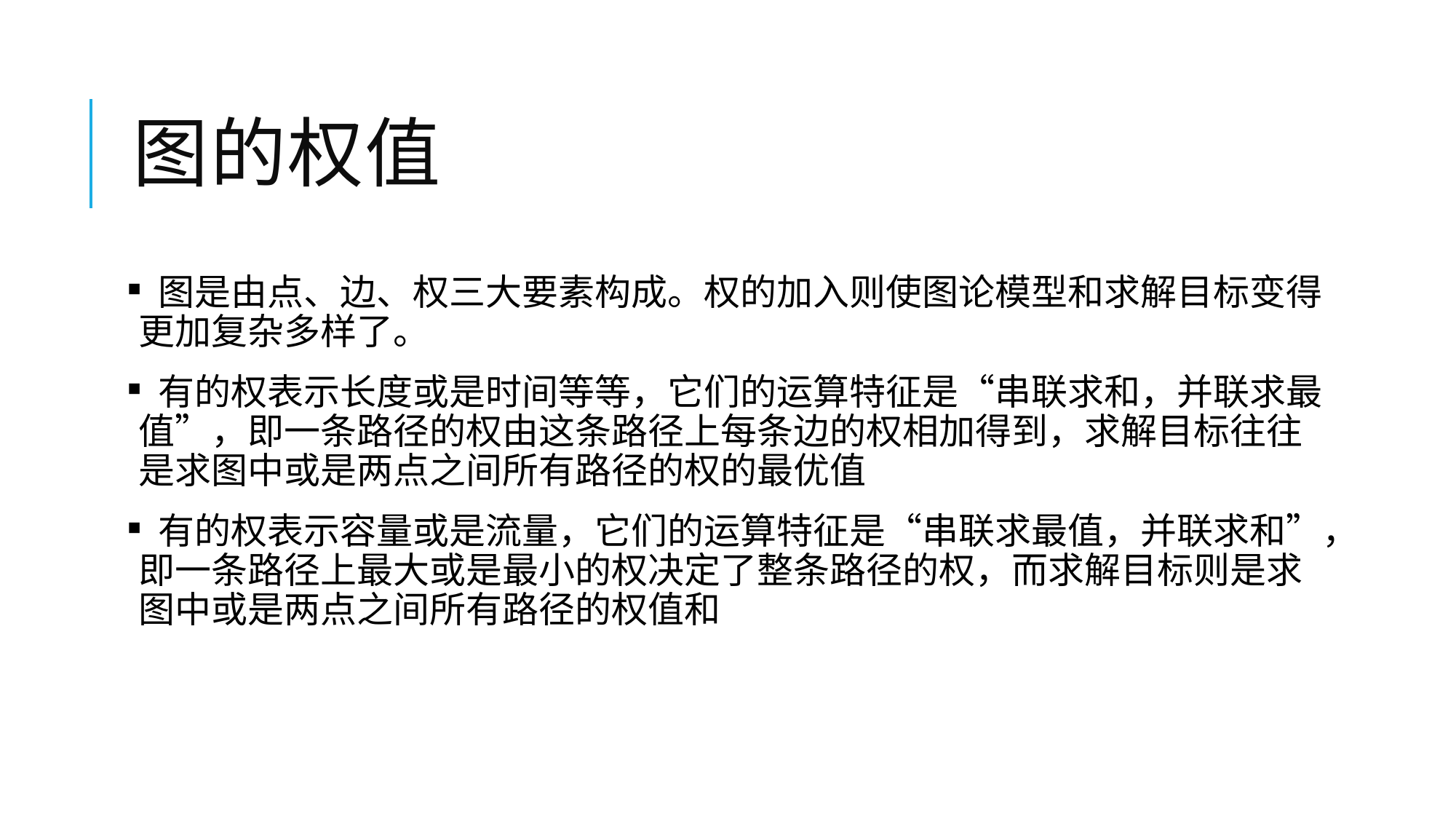

# 图的权值
 图是由点、边、权三大要素构成。权的加入则使图论模型和求解目标变得更加复杂多样了。
 有的权表示长度或是时间等等，它们的运算特征是“串联求和，并联求最值”，即一条路径的权由这条路径上每条边的权相加得到，求解目标往往是求图中或是两点之间所有路径的权的最优值
 有的权表示容量或是流量，它们的运算特征是“串联求最值，并联求和”，即一条路径上最大或是最小的权决定了整条路径的权，而求解目标则是求图中或是两点之间所有路径的权值和